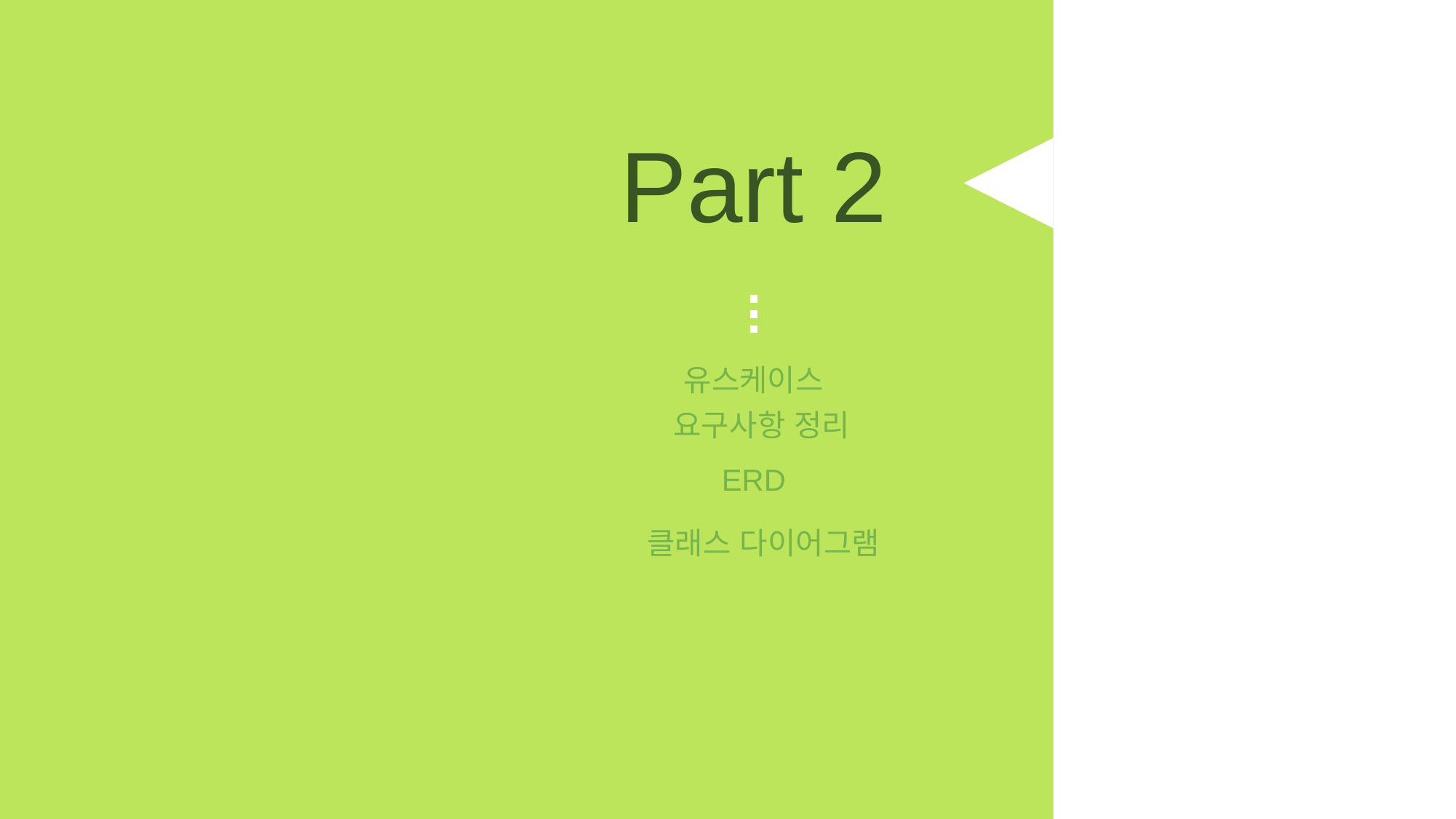

Part 2

유스케이스
요구사항 정리
ERD
클래스 다이어그램